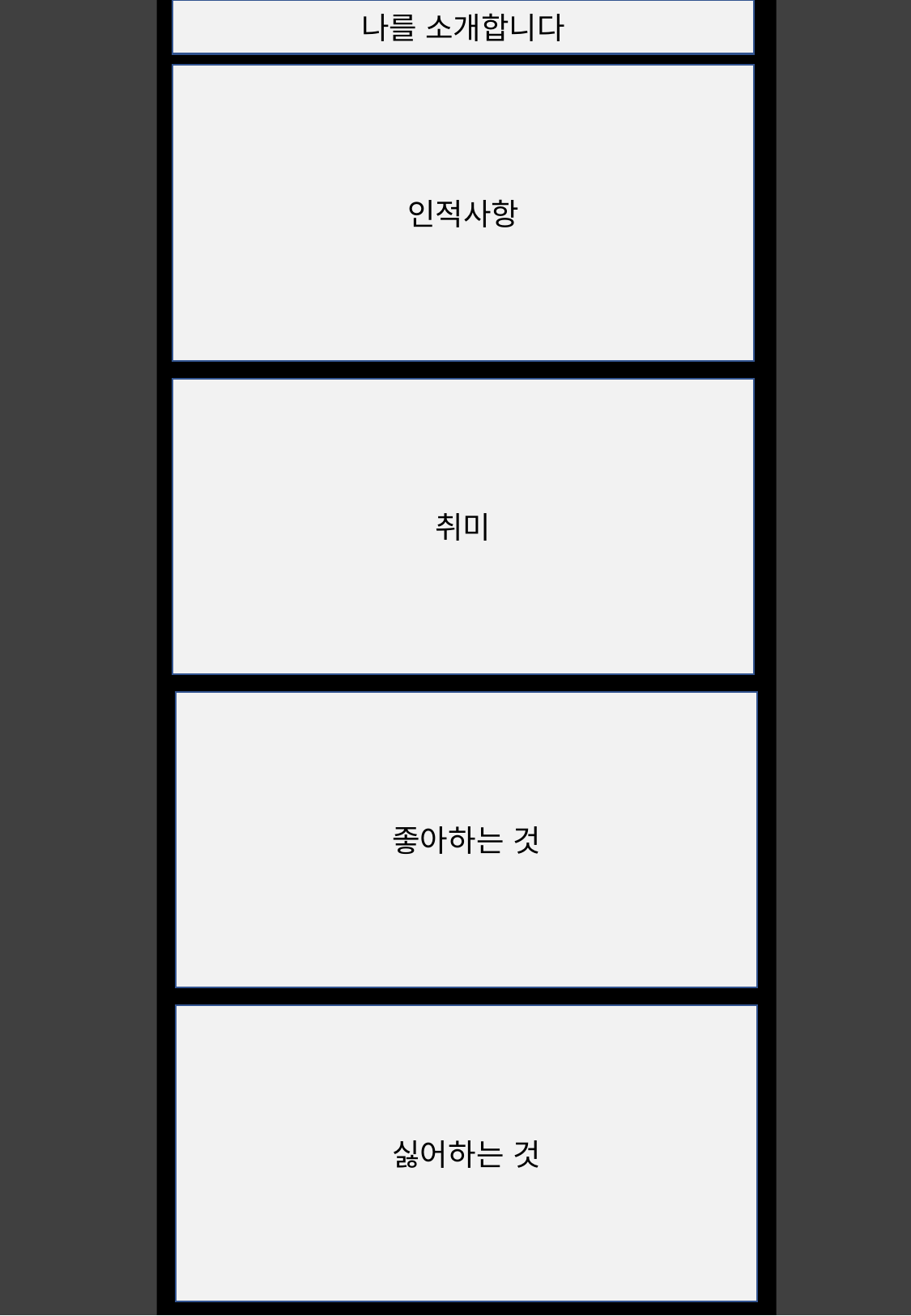

나를 소개합니다
인적사항
취미
좋아하는 것
싫어하는 것